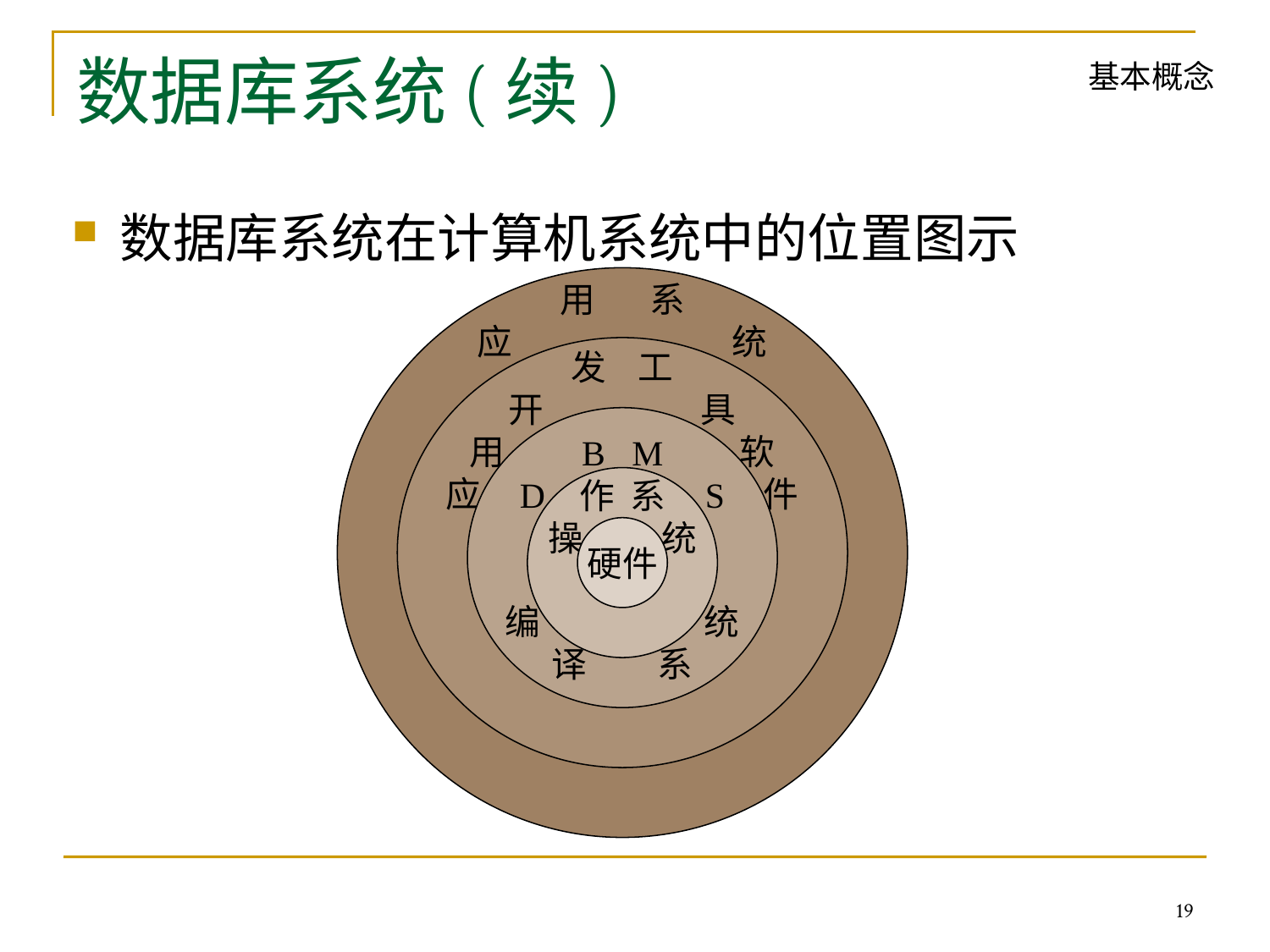

# 数据库系统(续)
基本概念
数据库系统在计算机系统中的位置图示
用       系
应                            统

发    工
开                    具
用                              软
应                                    件

B   M
D                  S

编                     统
译         系
作  系
操          统

硬件
19